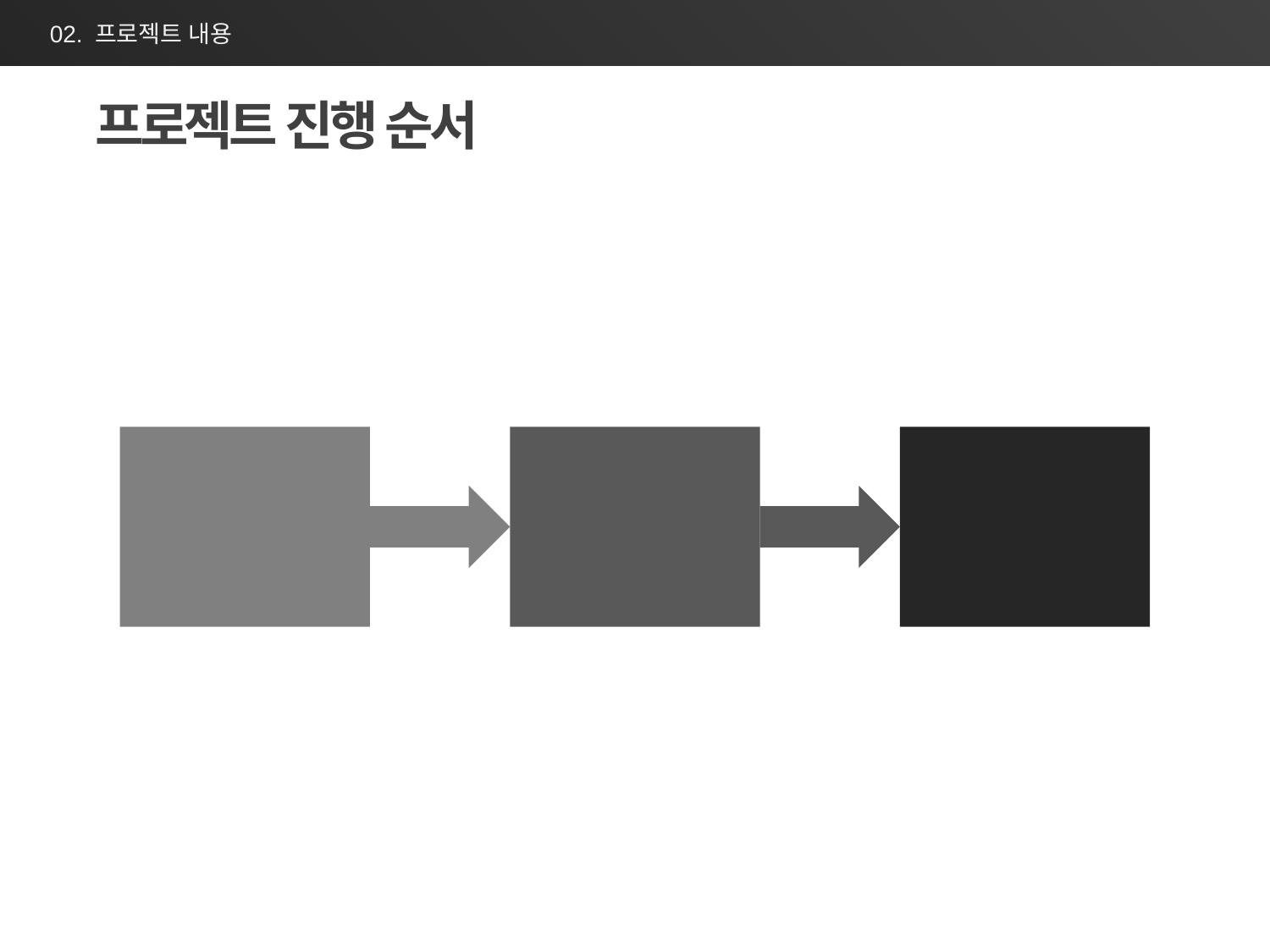

02. 프로젝트 내용
프로젝트 진행 순서
데이터 수집
유형별 문제 변형
문제 유형 선정